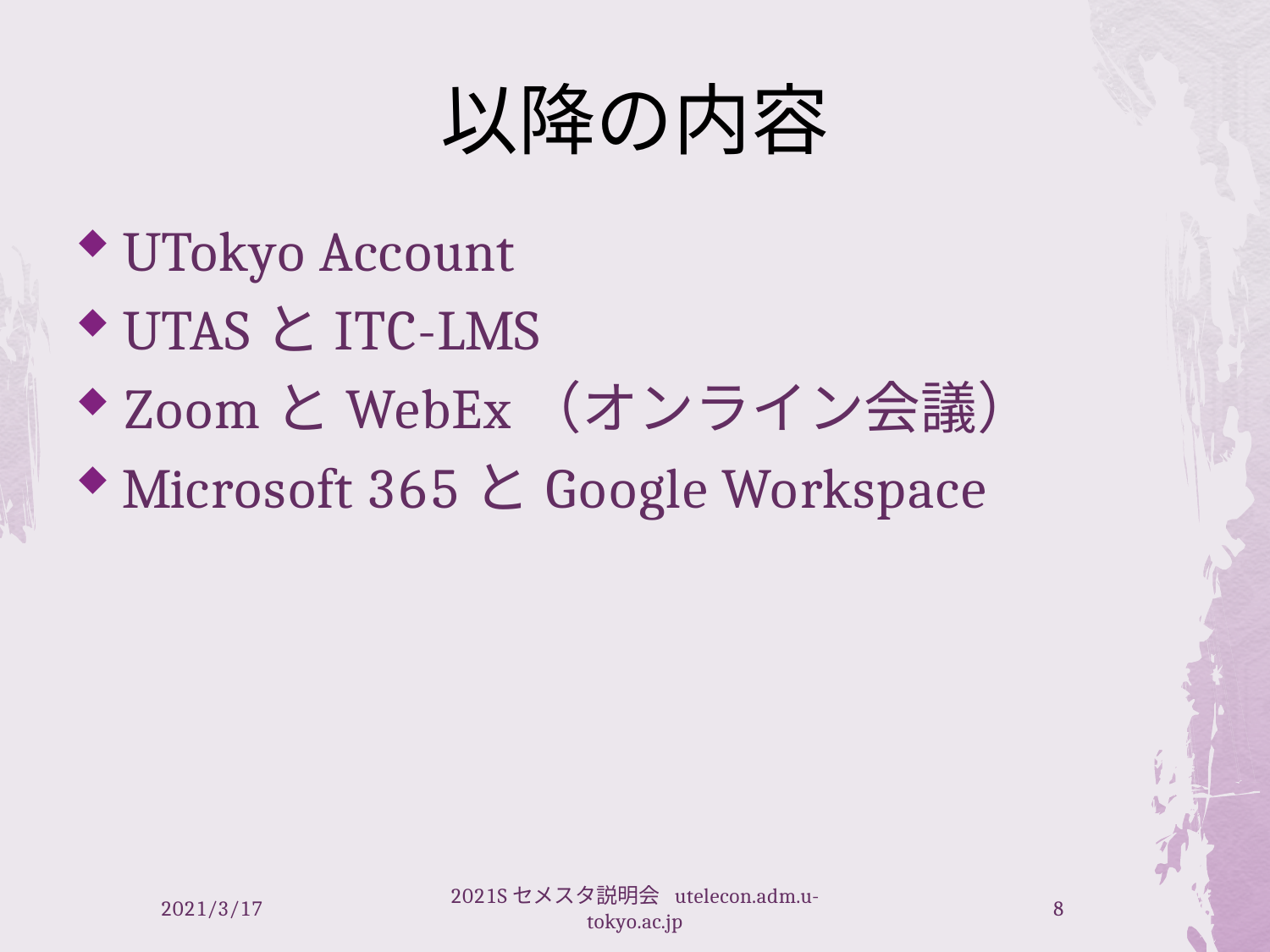

# 以降の内容
UTokyo Account
UTASとITC-LMS
ZoomとWebEx（オンライン会議）
Microsoft 365とGoogle Workspace
2021/3/17
2021Sセメスタ説明会  utelecon.adm.u-tokyo.ac.jp
8